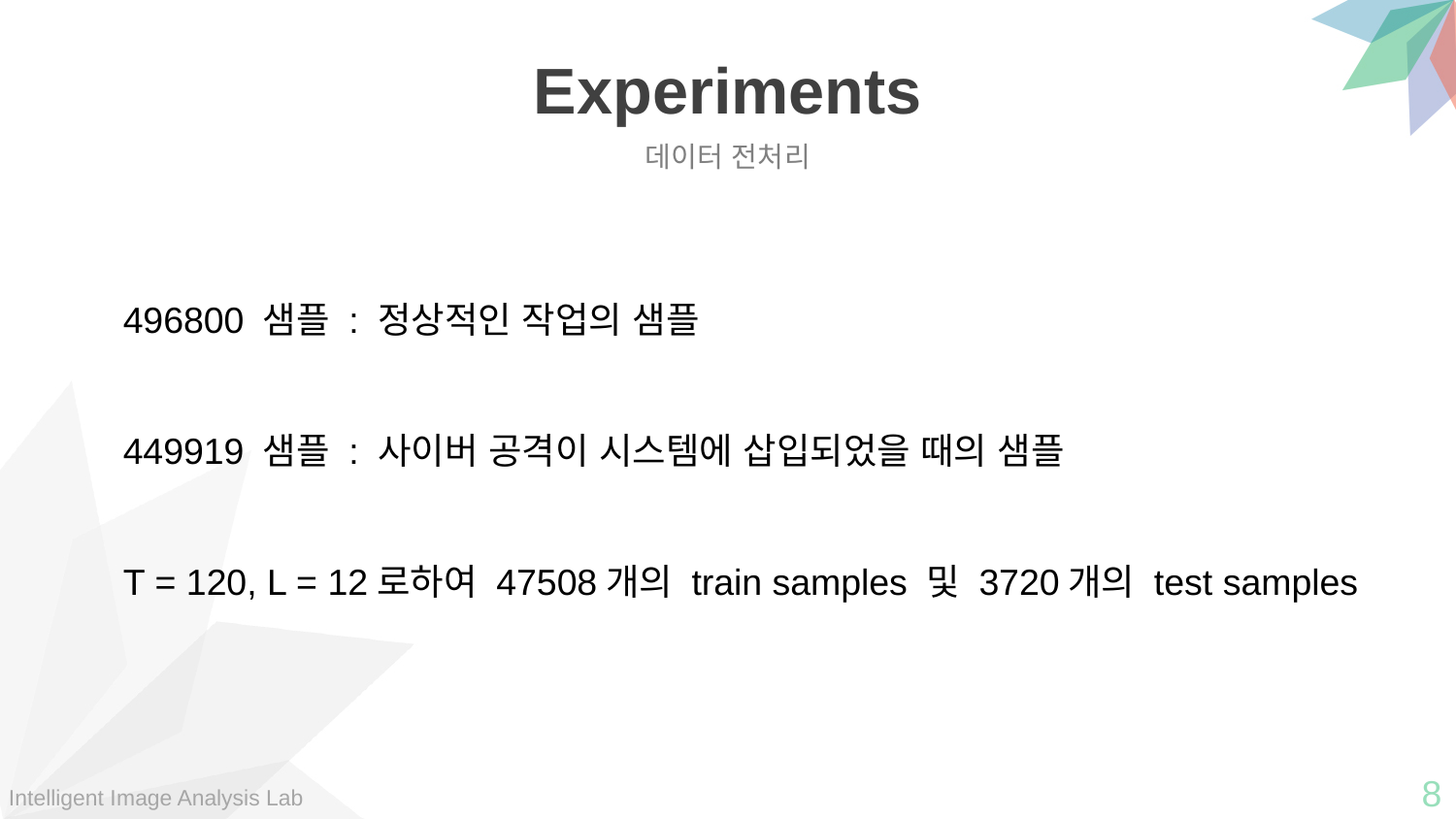

Experiments
데이터 전처리
496800 샘플 : 정상적인 작업의 샘플
449919 샘플 : 사이버 공격이 시스템에 삽입되었을 때의 샘플
T = 120, L = 12로하여 47508개의 train samples 및 3720개의 test samples
8